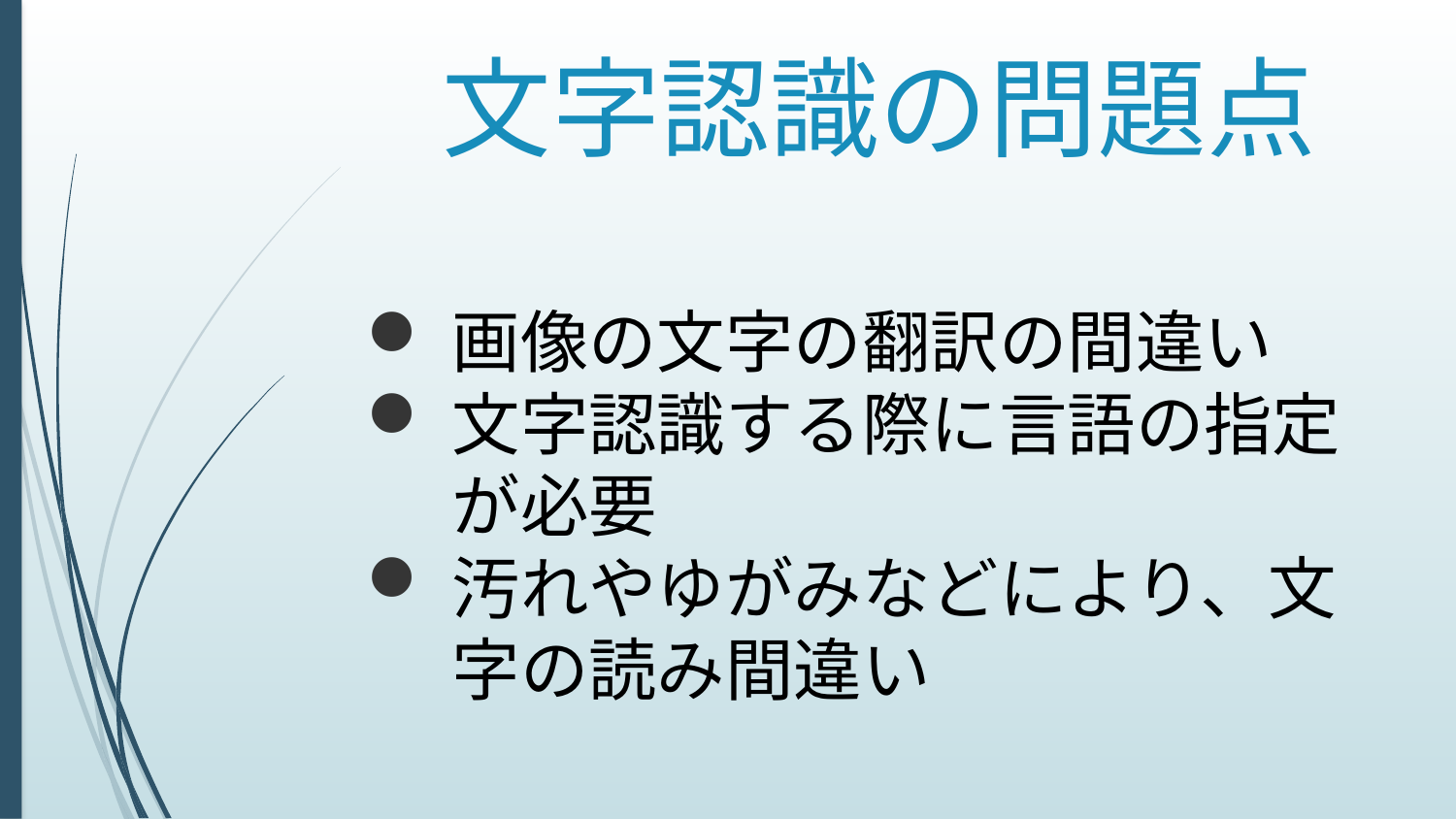

# 文字認識の問題点
画像の文字の翻訳の間違い
文字認識する際に言語の指定が必要
汚れやゆがみなどにより、文字の読み間違い